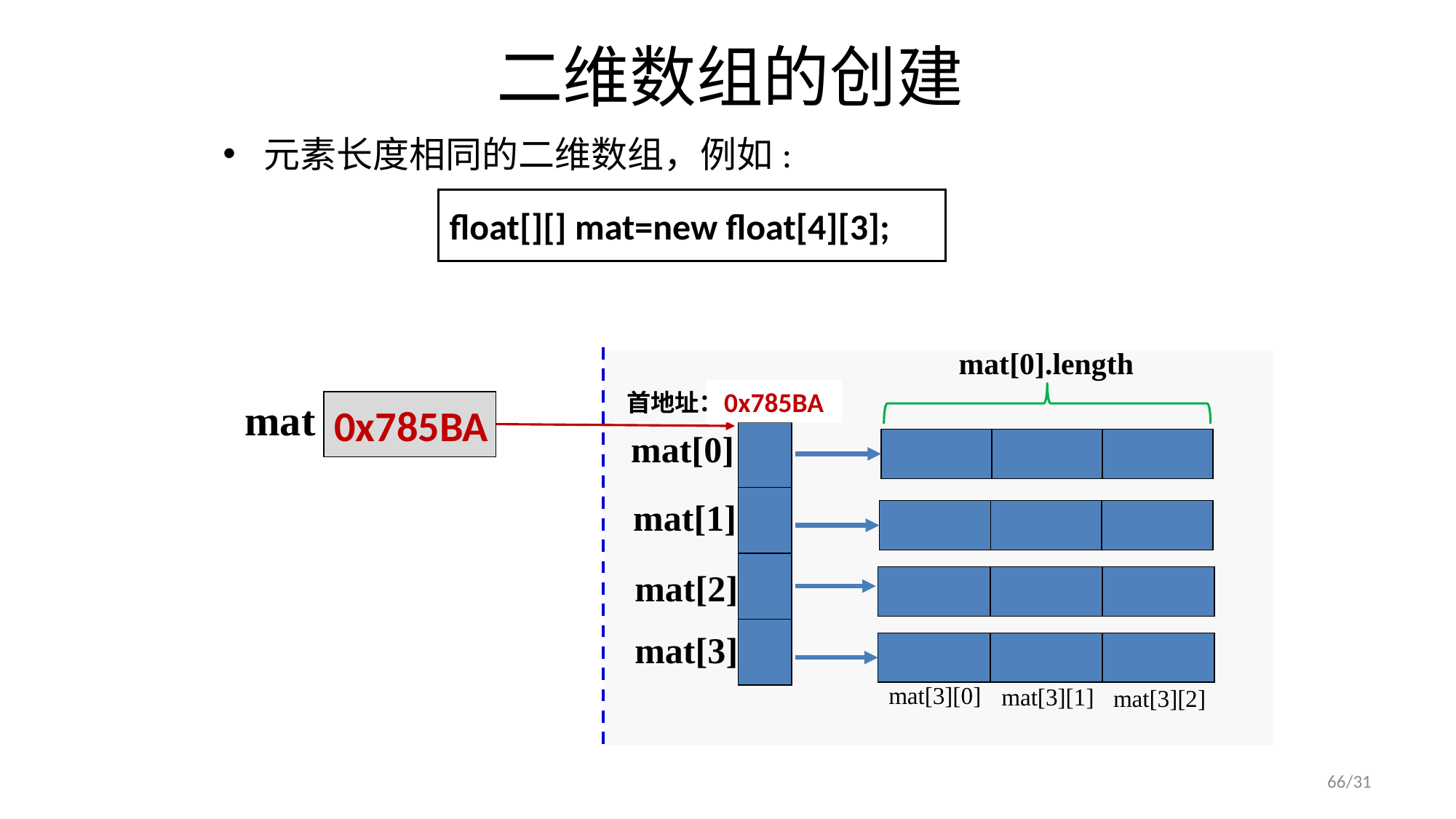

# 二维数组的创建
元素长度相同的二维数组，例如:
float[][] mat=new float[4][3];

mat[0].length

0x785BA
首地址：
mat
0x785BA
mat[0]

mat[1]

mat[2]

mat[3]

mat[3][0]
mat[3][1]
mat[3][2]
66/31